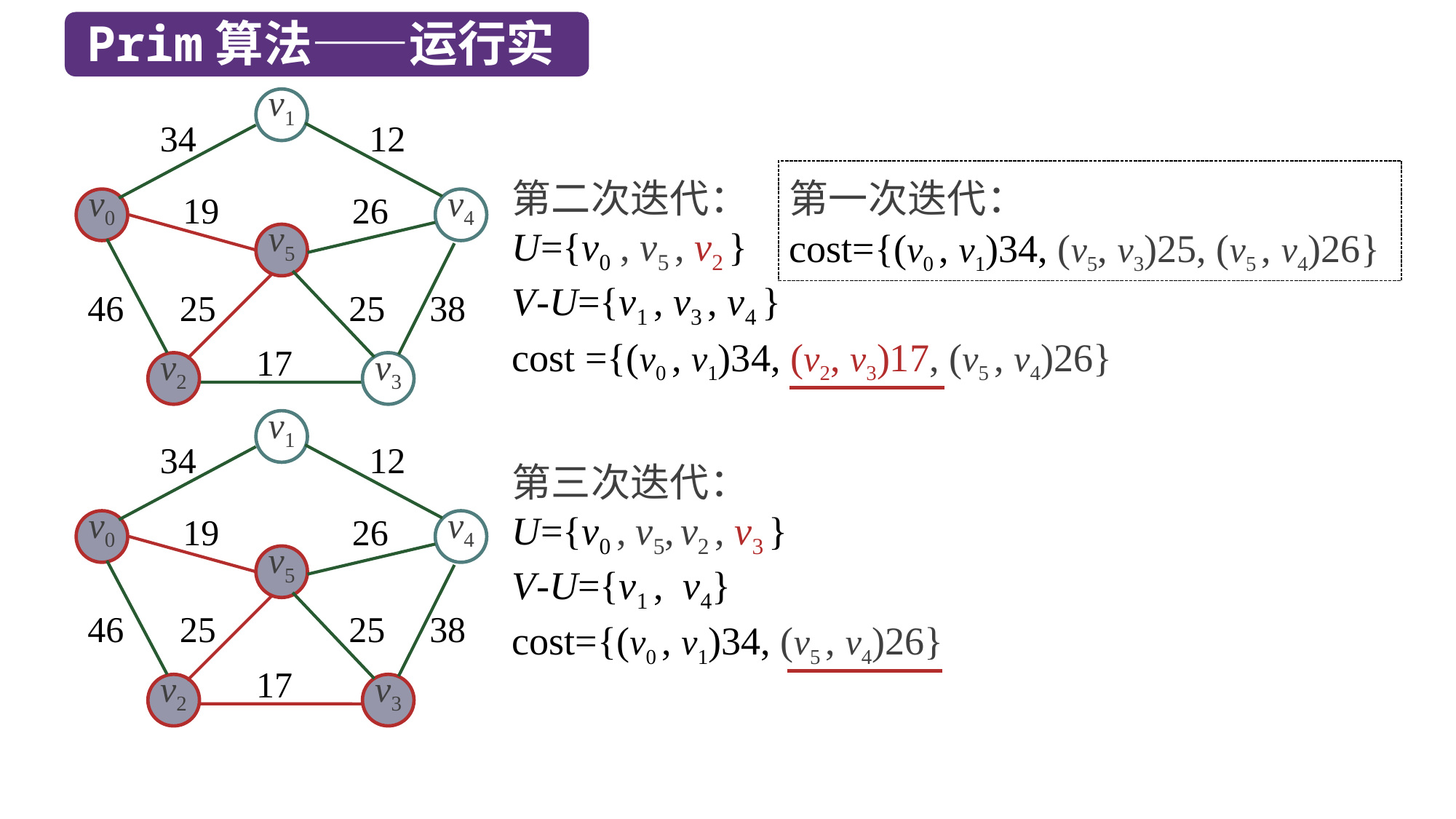

Prim算法——运行实例

v1
34
12

19
26
v0
v4

v5

46
25
25
38
17
v2
v3

第二次迭代：
U={v0 , v5 , v2 }
V-U={v1 , v3 , v4 }
cost ={(v0 , v1)34, (v2, v3)17, (v5 , v4)26}
第一次迭代：
cost={(v0 , v1)34, (v5, v3)25, (v5 , v4)26}
v1
34
12

19
26
v0
v4

v5

46
25
25
38
17
v2
v3

第三次迭代：
U={v0 , v5, v2 , v3 }
V-U={v1 ,  v4}
cost={(v0 , v1)34, (v5 , v4)26}